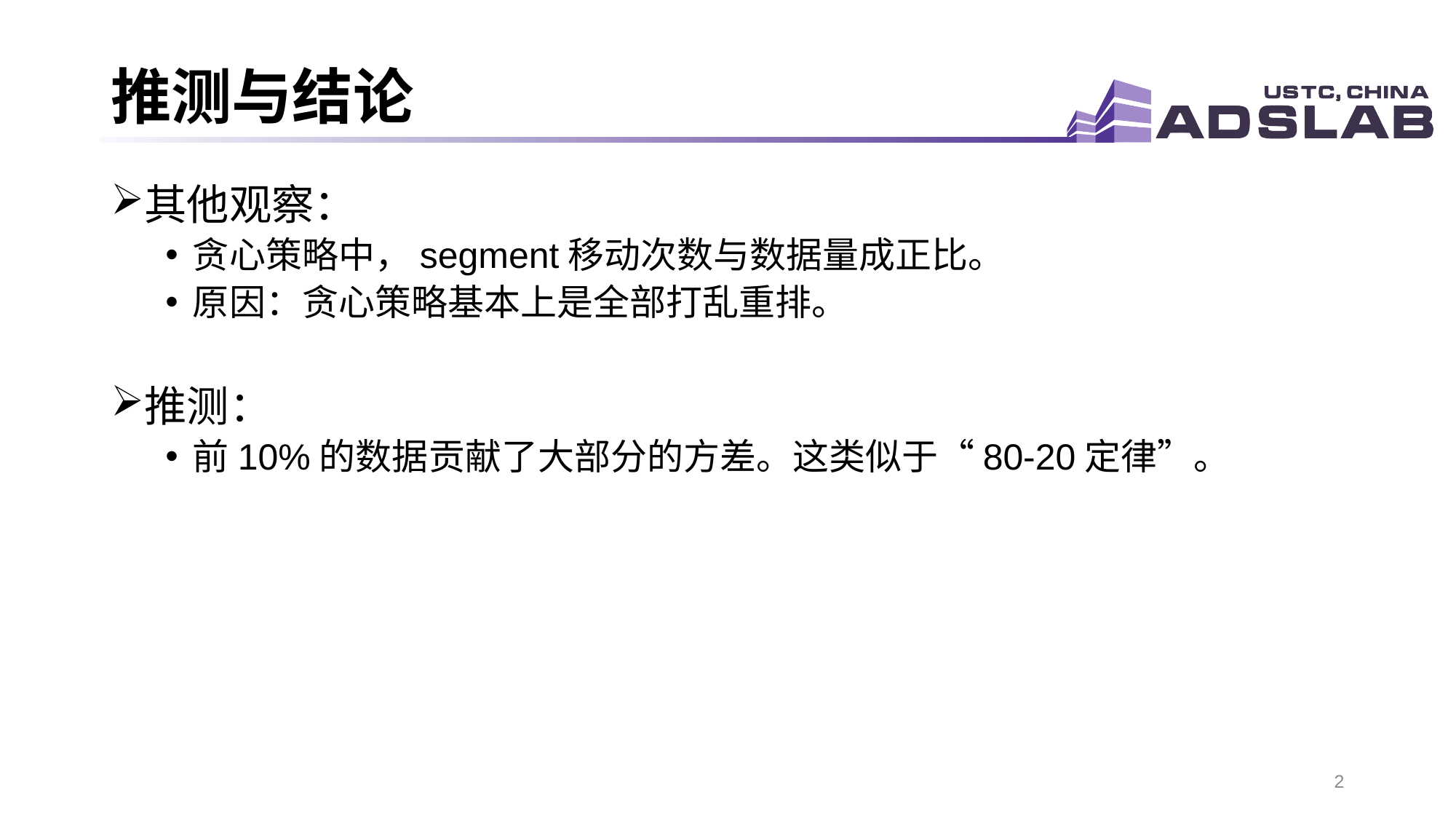

# 推测与结论
其他观察：
贪心策略中，segment移动次数与数据量成正比。
原因：贪心策略基本上是全部打乱重排。

推测：
前10%的数据贡献了大部分的方差。这类似于“80-20定律”。

2